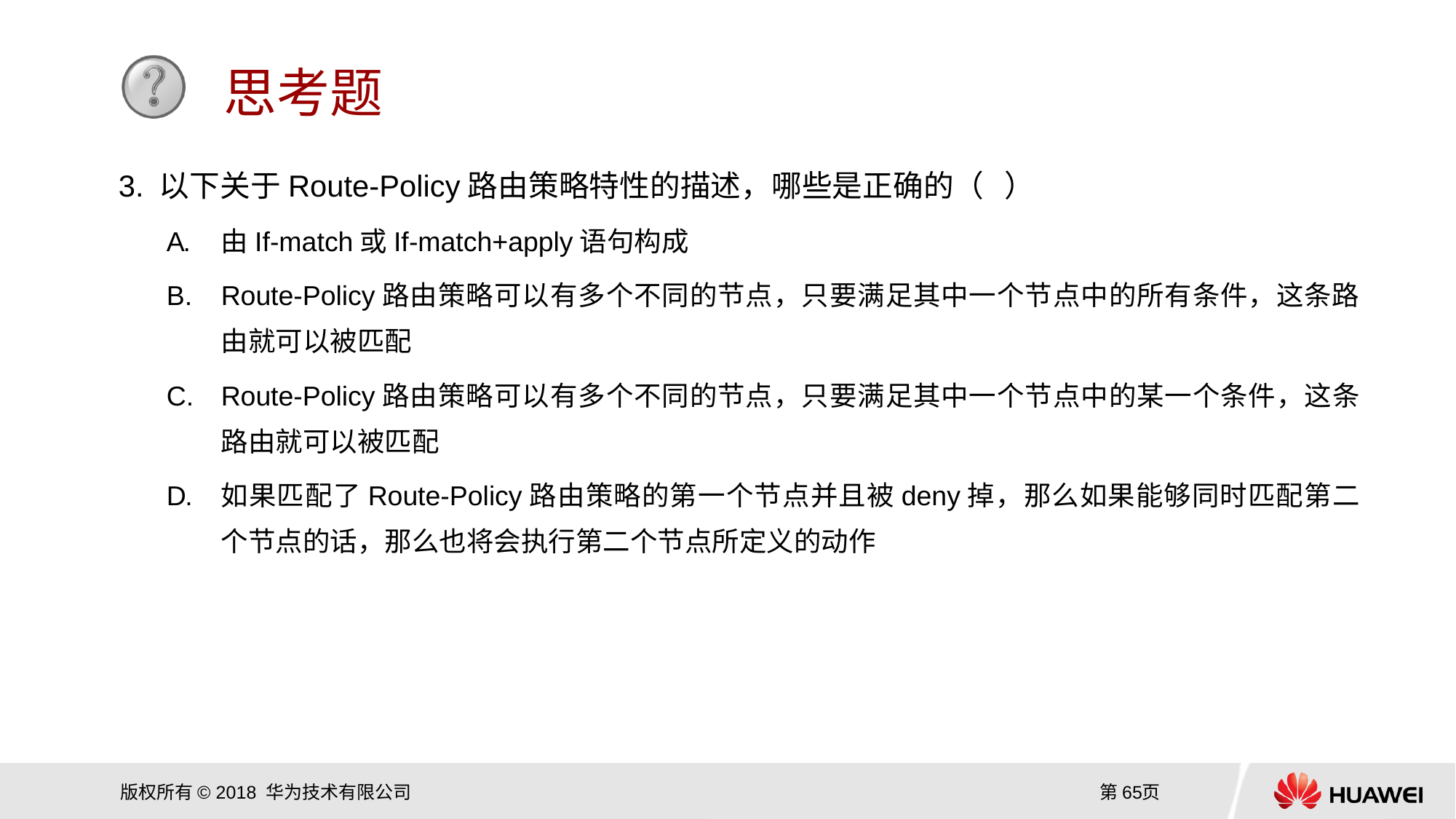

3. 以下关于Route-Policy路由策略特性的描述，哪些是正确的（   ）
由If-match或If-match+apply语句构成
Route-Policy路由策略可以有多个不同的节点，只要满足其中一个节点中的所有条件，这条路由就可以被匹配
Route-Policy路由策略可以有多个不同的节点，只要满足其中一个节点中的某一个条件，这条路由就可以被匹配
如果匹配了Route-Policy路由策略的第一个节点并且被deny掉，那么如果能够同时匹配第二个节点的话，那么也将会执行第二个节点所定义的动作